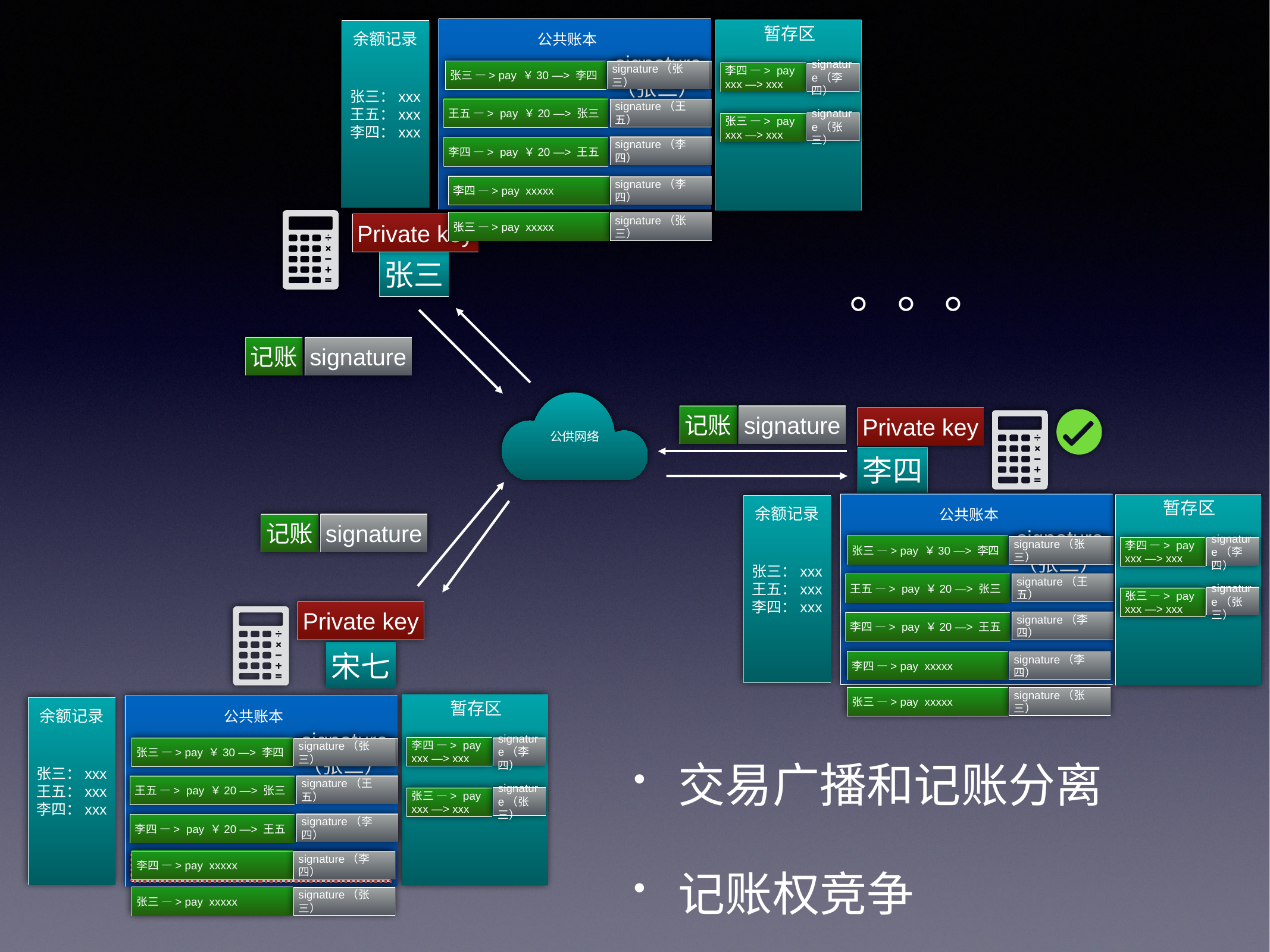

暂存区

李四 —>  pay xxx —> xxx
signature（李四）
signature（张三）
张三 —>  pay xxx —> xxx
公共账本

张三：xxx
王五：xxx
李四：xxx
余额记录
张三 —> pay ￥30 —> 李四
signature（张三）
signature（张三）
王五 —>  pay ￥20 —> 张三
signature（王五）
signature（李四）
李四 —>  pay ￥20 —> 王五
李四 —> pay  xxxxx
signature（李四）
张三 —> pay  xxxxx
signature（张三）

Private key
张三

记账
signature
记账
signature
Private key
李四

。。。

公供网络

暂存区

李四 —>  pay xxx —> xxx
signature（李四）
signature（张三）
张三 —>  pay xxx —> xxx
公共账本

张三：xxx
王五：xxx
李四：xxx
余额记录

记账
signature
张三 —> pay ￥30 —> 李四
signature（张三）
signature（张三）
王五 —>  pay ￥20 —> 张三
signature（王五）
Private key

signature（李四）
李四 —>  pay ￥20 —> 王五
宋七
李四 —> pay  xxxxx
signature（李四）
张三 —> pay  xxxxx
signature（张三）
暂存区

公共账本

张三：xxx
王五：xxx
李四：xxx
余额记录
交易广播和记账分离
记账权竞争
李四 —>  pay xxx —> xxx
signature（李四）
signature（张三）
张三 —>  pay xxx —> xxx
张三 —> pay ￥30 —> 李四
signature（张三）
signature（张三）
王五 —>  pay ￥20 —> 张三
signature（王五）
signature（李四）
李四 —>  pay ￥20 —> 王五
李四 —> pay  xxxxx
signature（李四）
张三 —> pay  xxxxx
signature（张三）